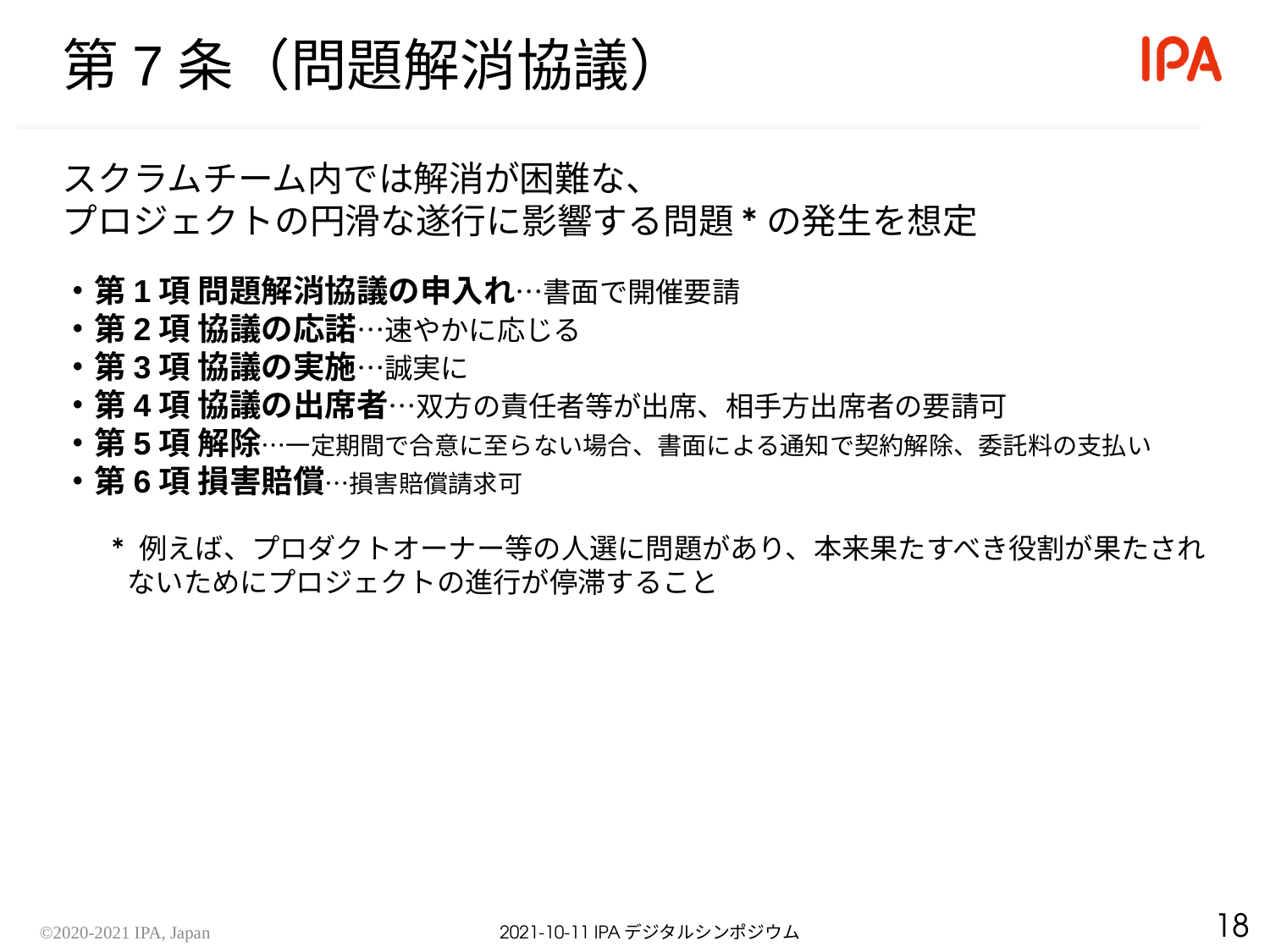

# 第7条（問題解消協議）
スクラムチーム内では解消が困難な、
プロジェクトの円滑な遂行に影響する問題*の発生を想定
・第1項 問題解消協議の申入れ…書面で開催要請
・第2項 協議の応諾…速やかに応じる
・第3項 協議の実施…誠実に
・第4項 協議の出席者…双方の責任者等が出席、相手方出席者の要請可
・第5項 解除…一定期間で合意に至らない場合、書面による通知で契約解除、委託料の支払い
・第6項 損害賠償…損害賠償請求可
* 例えば、プロダクトオーナー等の人選に問題があり、本来果たすべき役割が果たされないためにプロジェクトの進行が停滞すること
18
©2020-2021 IPA, Japan